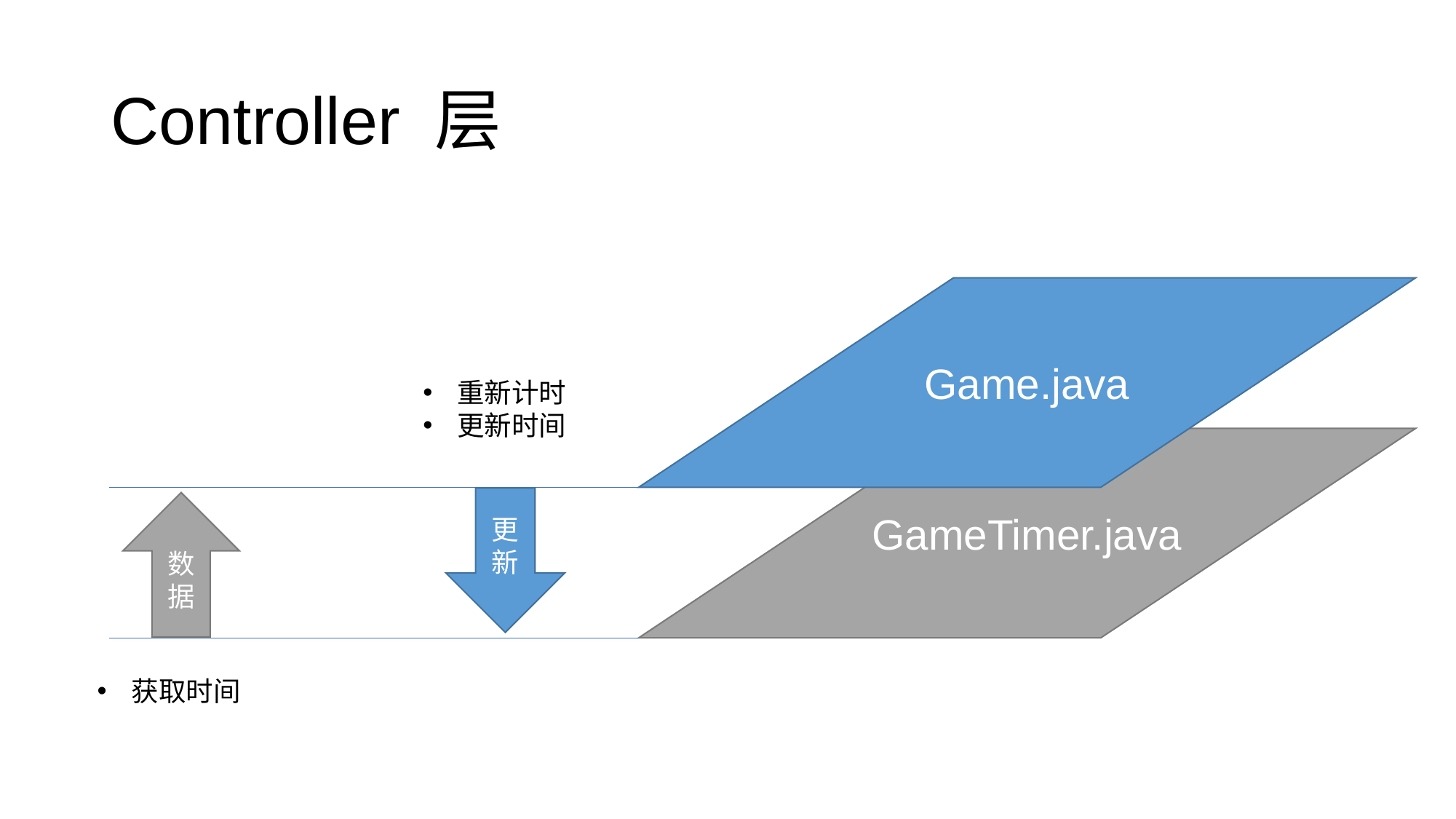

# Controller 层
Game.java
重新计时
更新时间
GameTimer.java
更新
数据
获取时间